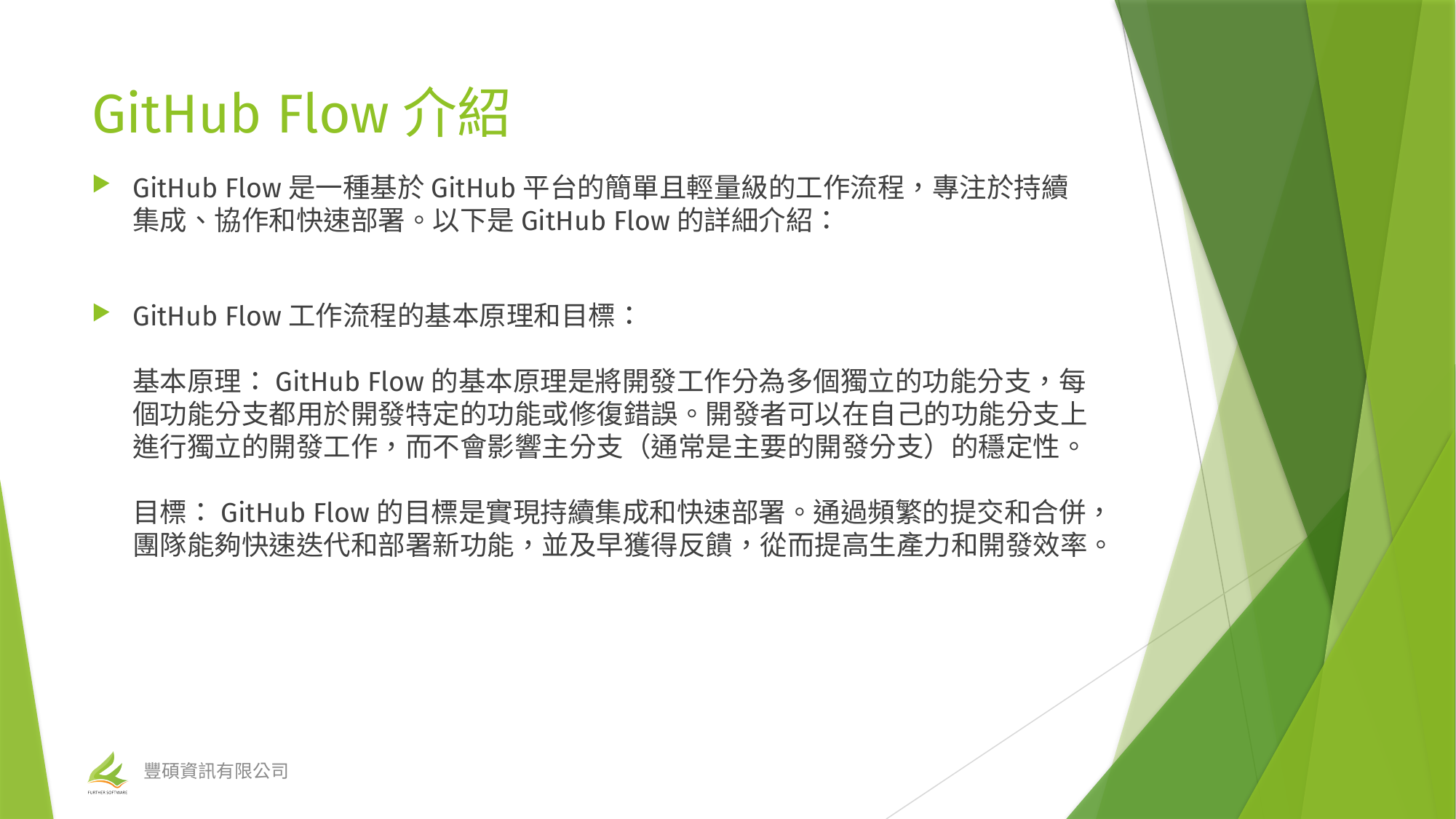

# GitHub Flow介紹
GitHub Flow是一種基於GitHub平台的簡單且輕量級的工作流程，專注於持續集成、協作和快速部署。以下是GitHub Flow的詳細介紹：

GitHub Flow工作流程的基本原理和目標：
基本原理：GitHub Flow的基本原理是將開發工作分為多個獨立的功能分支，每個功能分支都用於開發特定的功能或修復錯誤。開發者可以在自己的功能分支上進行獨立的開發工作，而不會影響主分支（通常是主要的開發分支）的穩定性。
目標：GitHub Flow的目標是實現持續集成和快速部署。通過頻繁的提交和合併，團隊能夠快速迭代和部署新功能，並及早獲得反饋，從而提高生產力和開發效率。
豐碩資訊有限公司